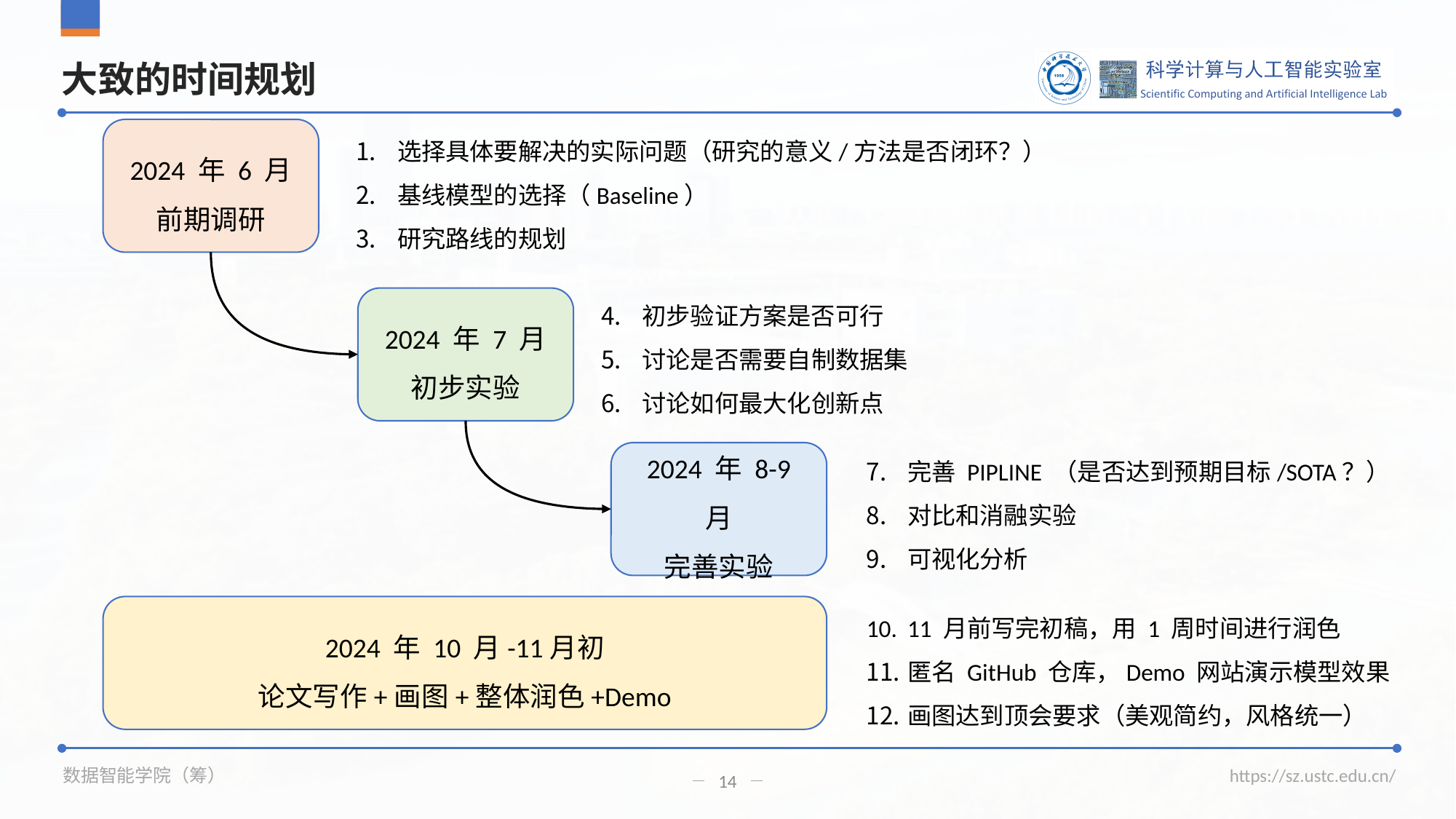

# 大致的时间规划
选择具体要解决的实际问题（研究的意义/方法是否闭环？）
基线模型的选择（Baseline）
研究路线的规划
2024 年 6 月
前期调研
初步验证方案是否可行
讨论是否需要自制数据集
讨论如何最大化创新点
2024 年 7 月
初步实验
完善 PIPLINE （是否达到预期目标/SOTA？）
对比和消融实验
可视化分析
2024 年 8-9 月
完善实验
11 月前写完初稿，用 1 周时间进行润色
匿名 GitHub 仓库，Demo 网站演示模型效果
画图达到顶会要求（美观简约，风格统一）
2024 年 10 月-11月初
论文写作+画图+整体润色+Demo
14